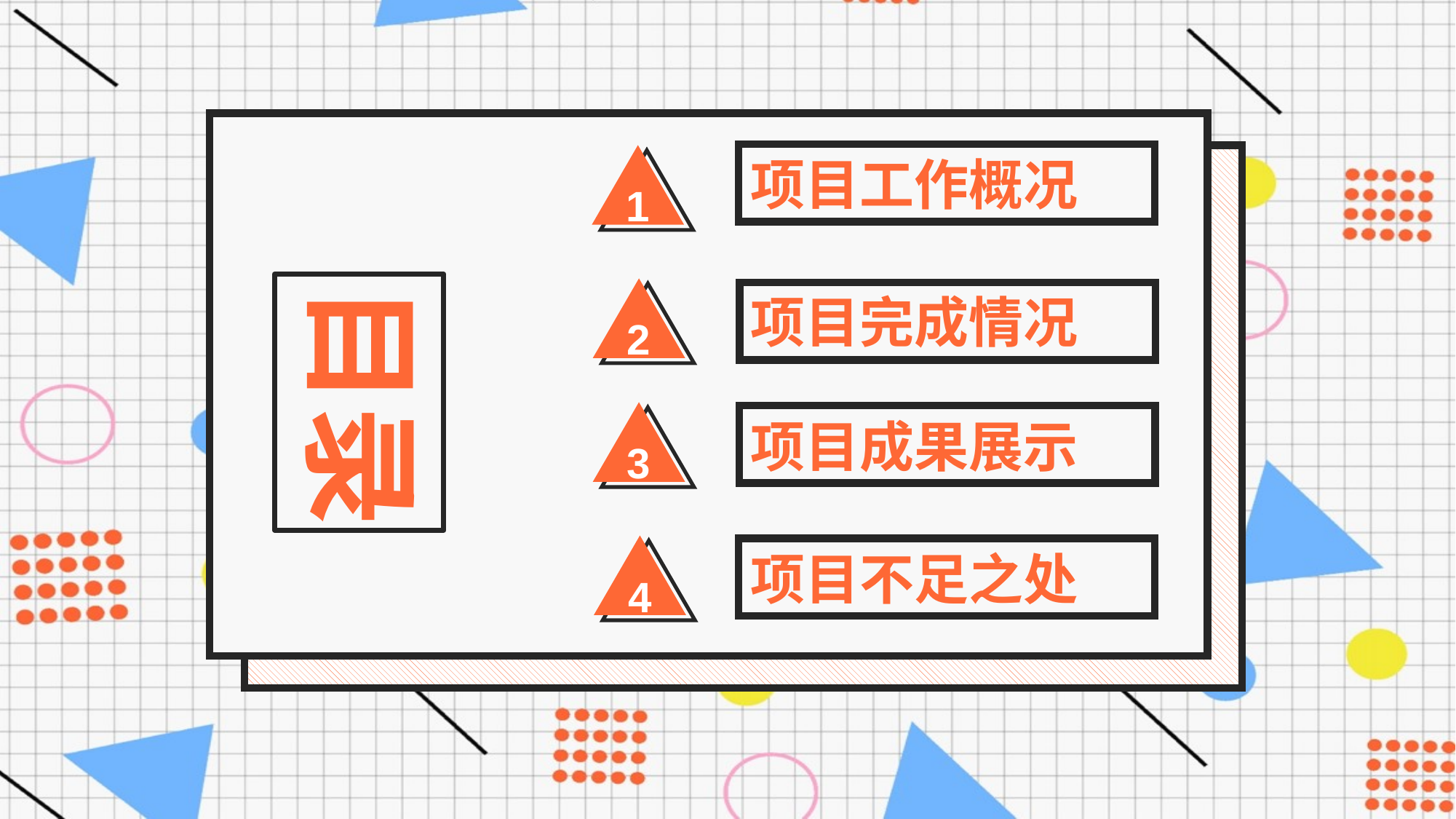

1

项目工作概况
目录
2

项目完成情况
3

项目成果展示
4

项目不足之处